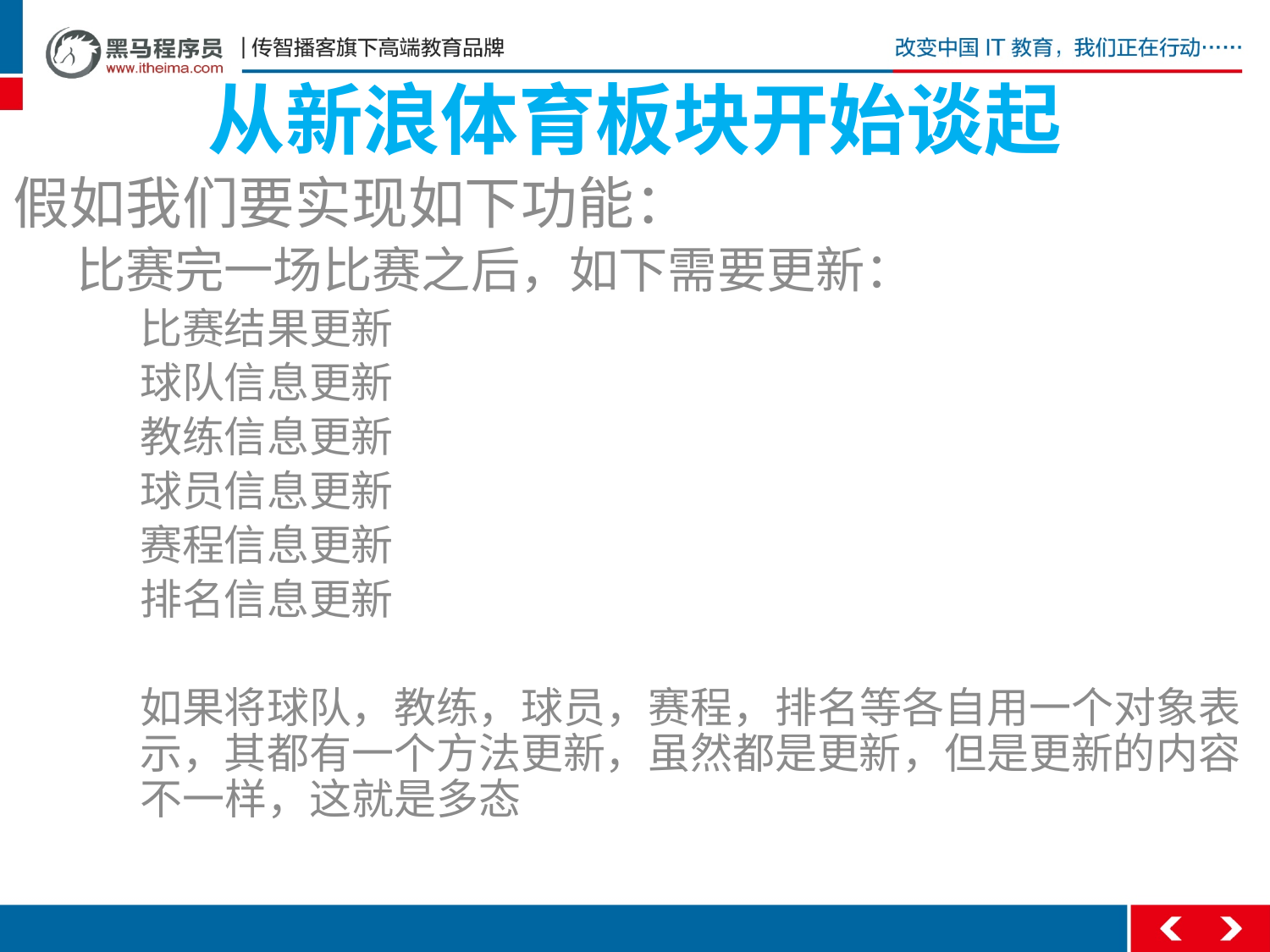

# 从新浪体育板块开始谈起
假如我们要实现如下功能：
比赛完一场比赛之后，如下需要更新：
比赛结果更新
球队信息更新
教练信息更新
球员信息更新
赛程信息更新
排名信息更新

如果将球队，教练，球员，赛程，排名等各自用一个对象表示，其都有一个方法更新，虽然都是更新，但是更新的内容不一样，这就是多态